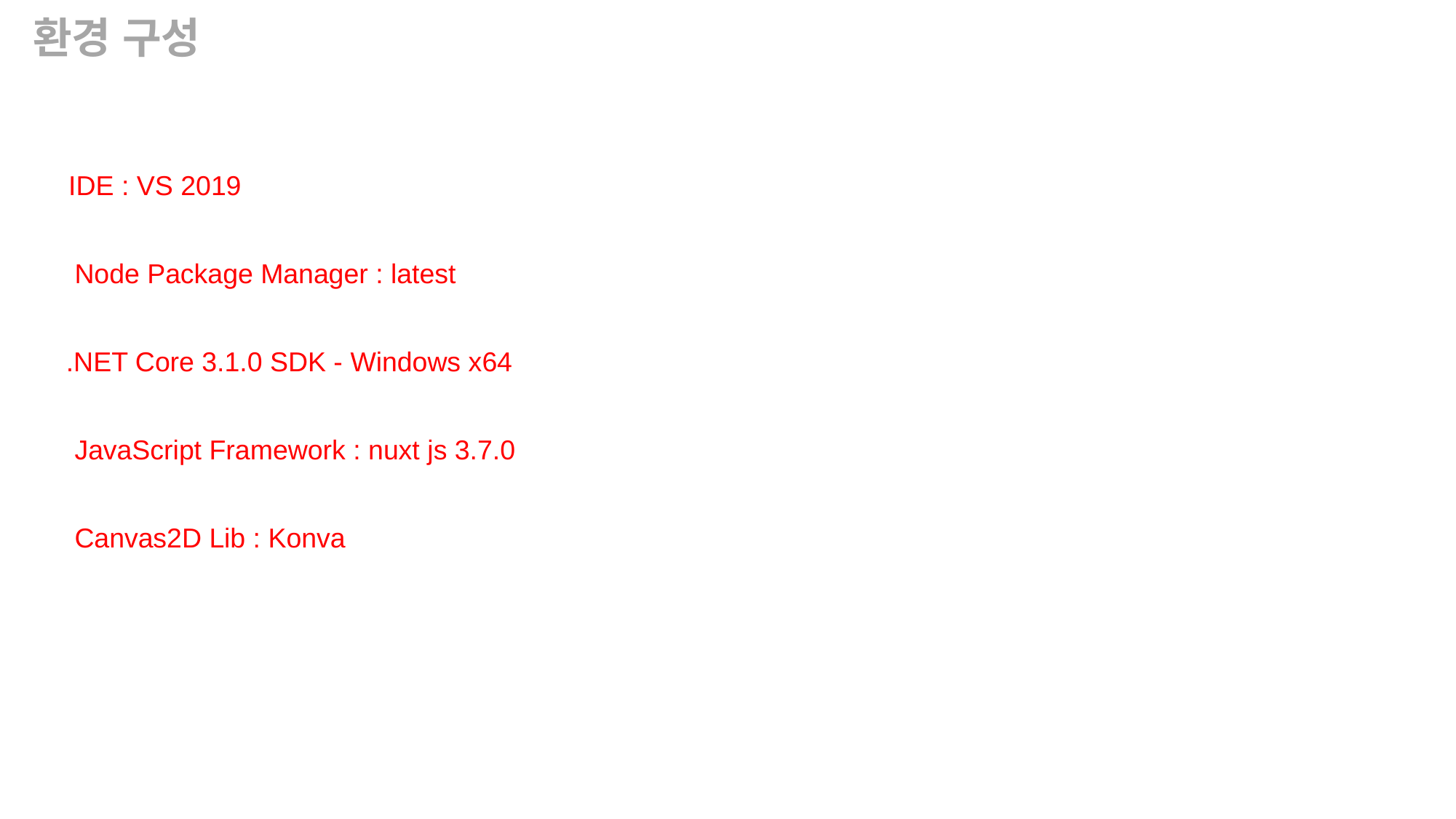

# 환경 구성
IDE : VS 2019
Node Package Manager : latest
.NET Core 3.1.0 SDK - Windows x64
JavaScript Framework : nuxt js 3.7.0
Canvas2D Lib : Konva